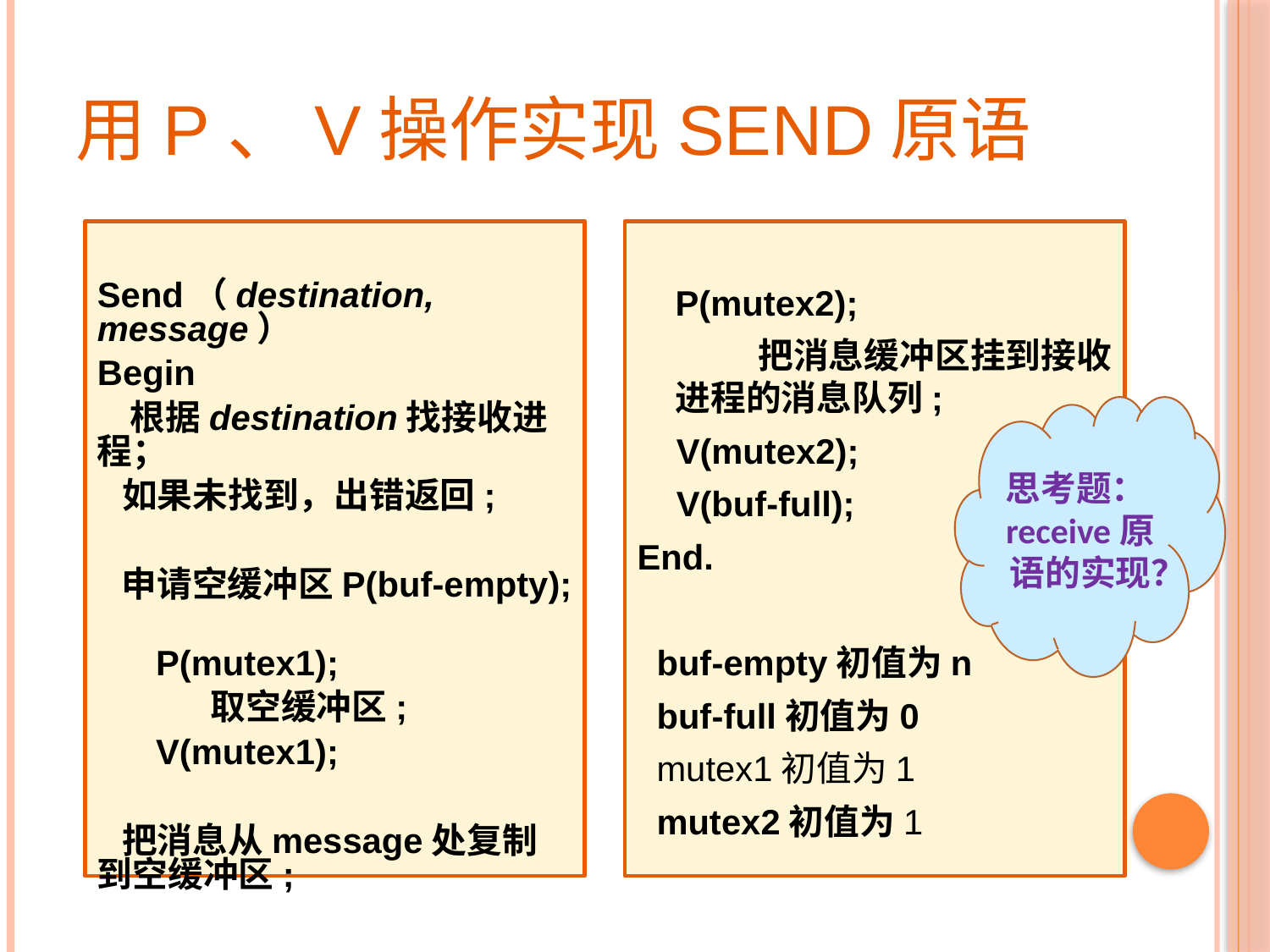

# 用P、V操作实现Send原语

Send（destination, message）
Begin
   根据destination找接收进程；
  如果未找到，出错返回;

  申请空缓冲区P(buf-empty);
      P(mutex1);
             取空缓冲区;
      V(mutex1);

  把消息从message处复制到空缓冲区;

	P(mutex2);
              把消息缓冲区挂到接收进程的消息队列;
    V(mutex2);
    V(buf-full);
End.

  buf-empty初值为n
  buf-full初值为0
  mutex1初值为1
  mutex2初值为1

思考题：receive原语的实现？